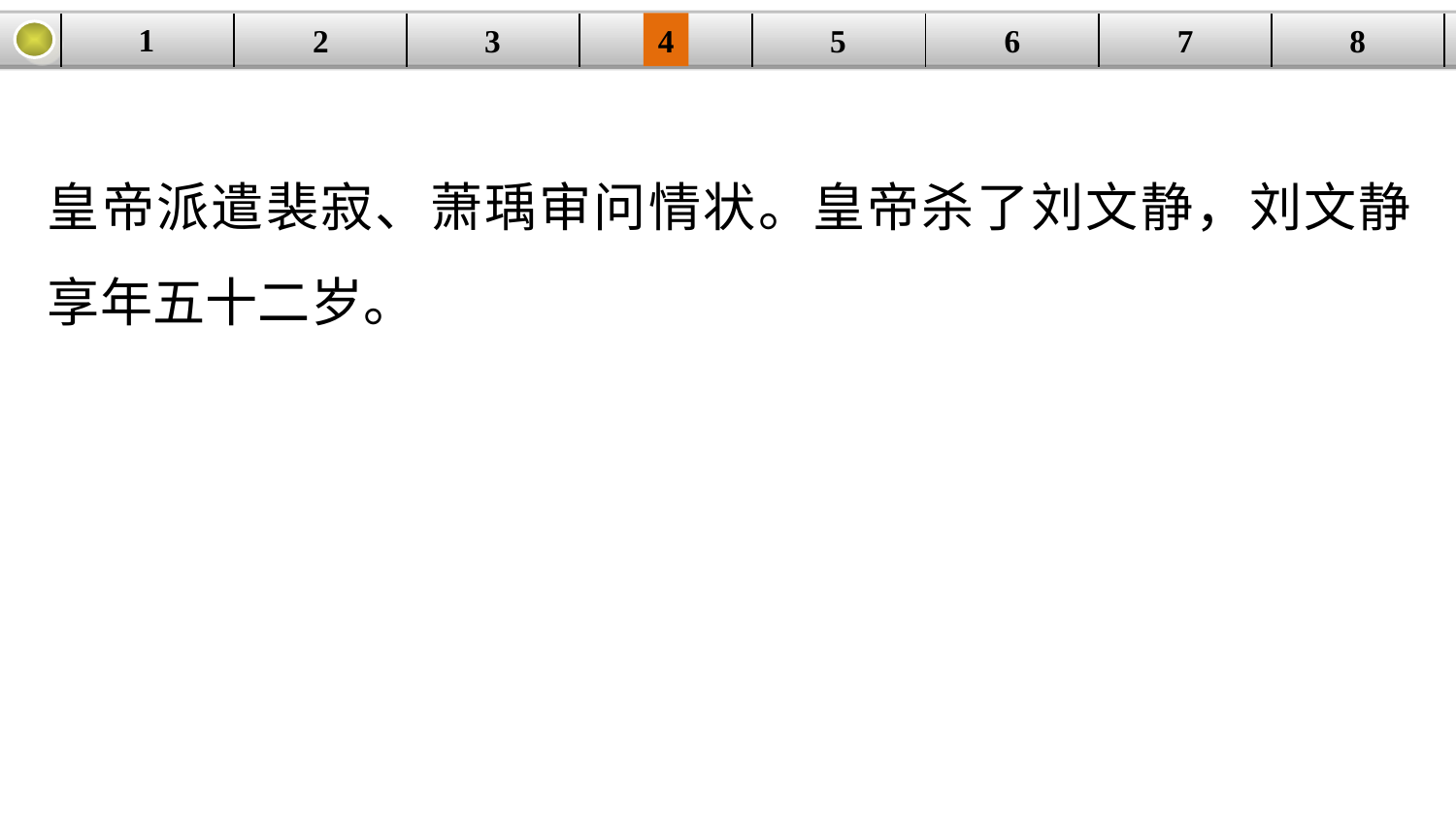

1
3
4
5
6
8
2
|  |  |  |  |  |  |  |  |
| --- | --- | --- | --- | --- | --- | --- | --- |
7

皇帝派遣裴寂、萧瑀审问情状。皇帝杀了刘文静，刘文静享年五十二岁。